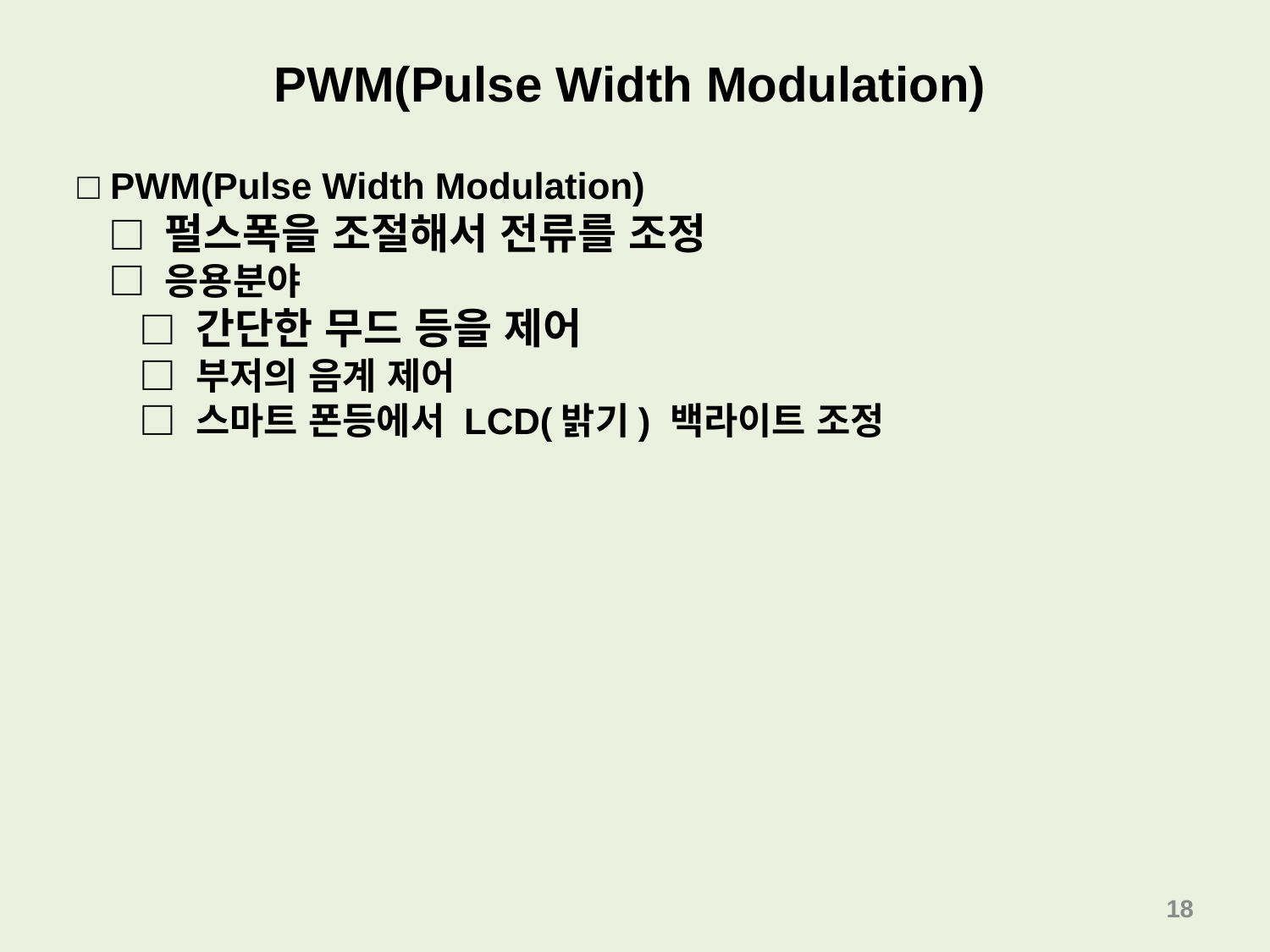

PWM(Pulse Width Modulation)
□ PWM(Pulse Width Modulation)
   □ 펄스폭을 조절해서 전류를 조정
   □ 응용분야
      □ 간단한 무드 등을 제어
      □ 부저의 음계 제어
      □ 스마트 폰등에서 LCD(밝기) 백라이트 조정
18